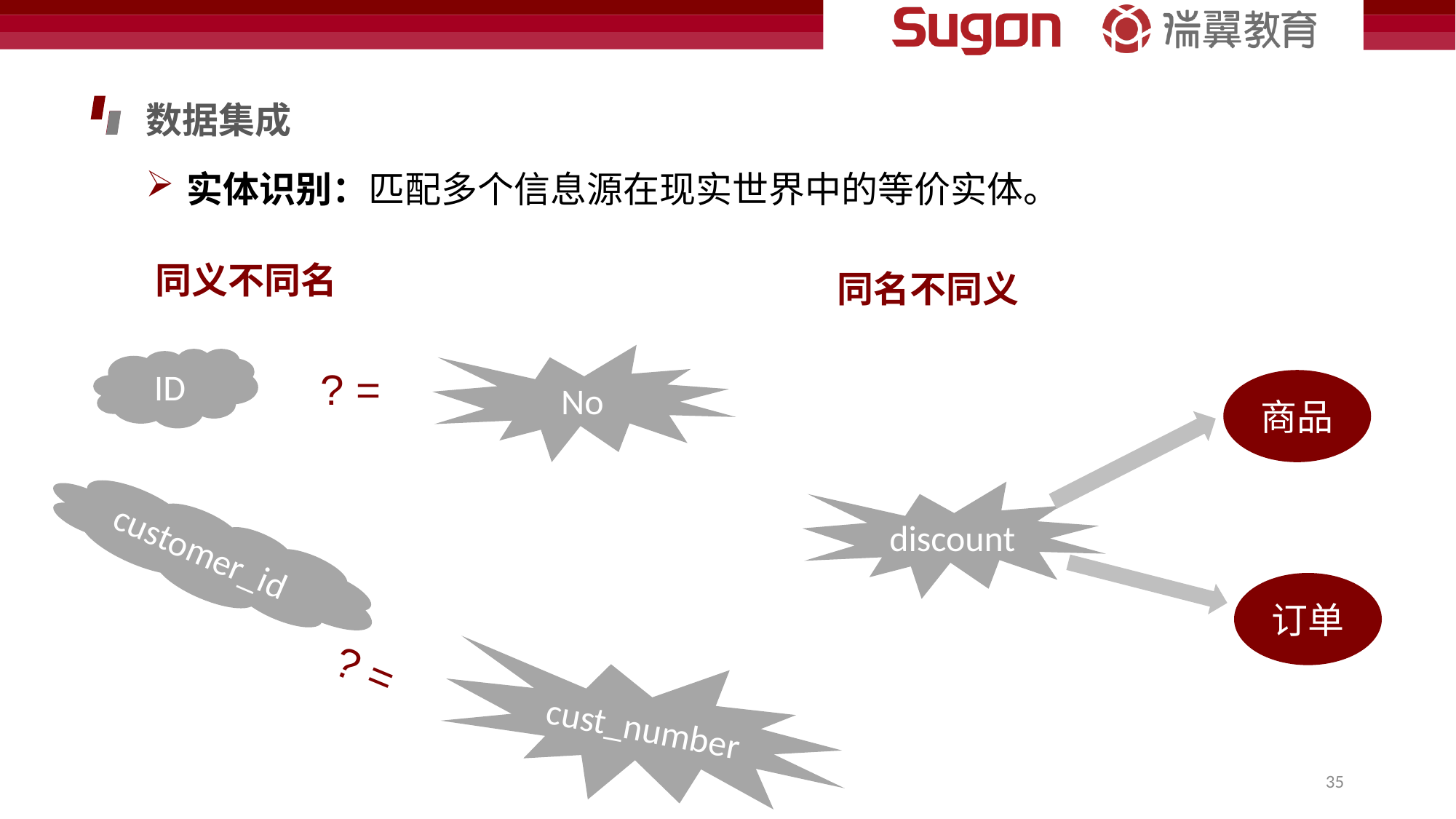

数据集成

实体识别：匹配多个信息源在现实世界中的等价实体。
同义不同名
同名不同义
No
ID
? =
商品

discount
customer_id

订单
? =
cust_number
35